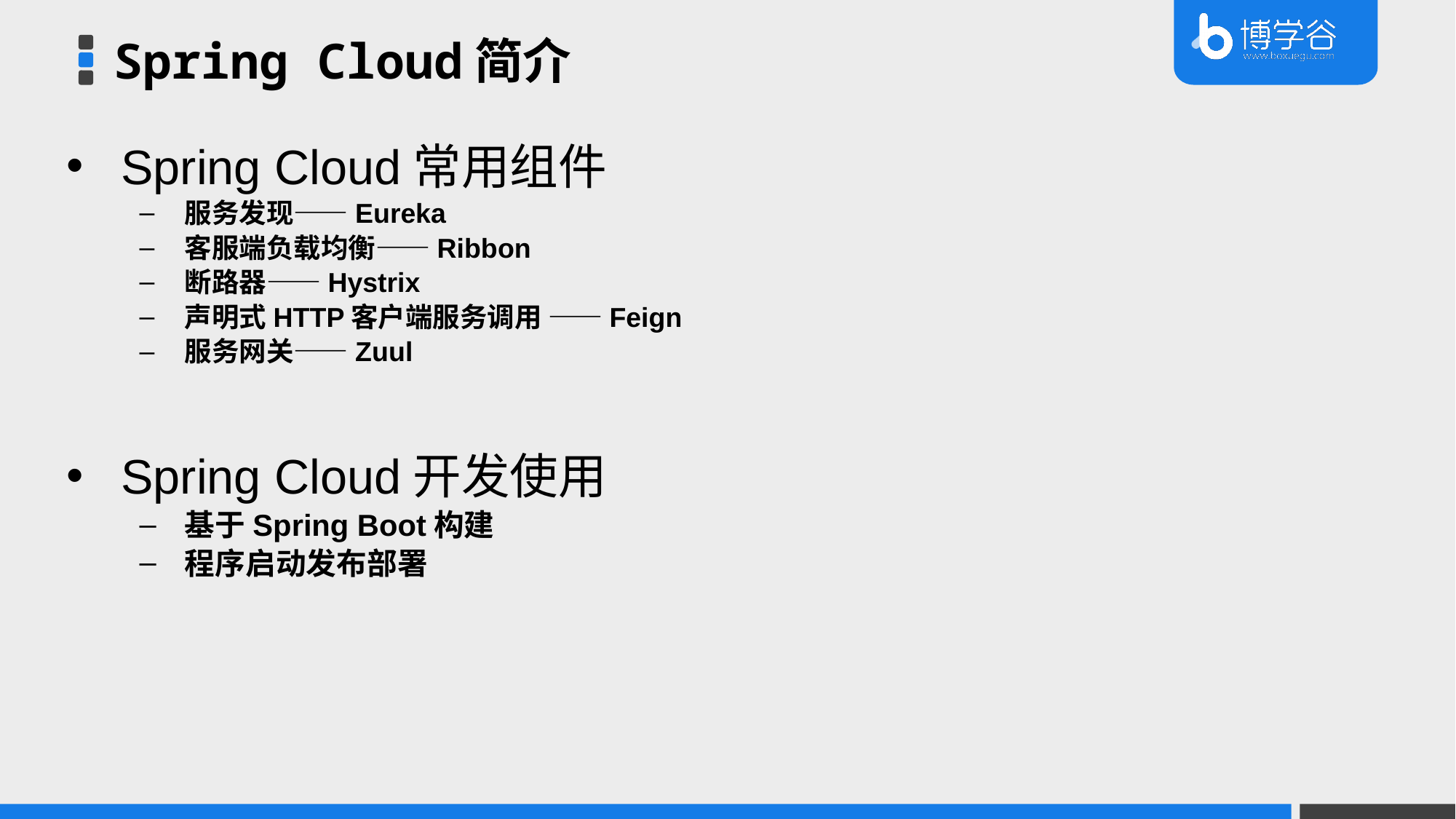

Spring Cloud简介
Spring Cloud常用组件
服务发现——Eureka
客服端负载均衡——Ribbon
断路器——Hystrix
声明式HTTP客户端服务调用 ——Feign
服务网关——Zuul

Spring Cloud开发使用
基于Spring Boot构建
程序启动发布部署